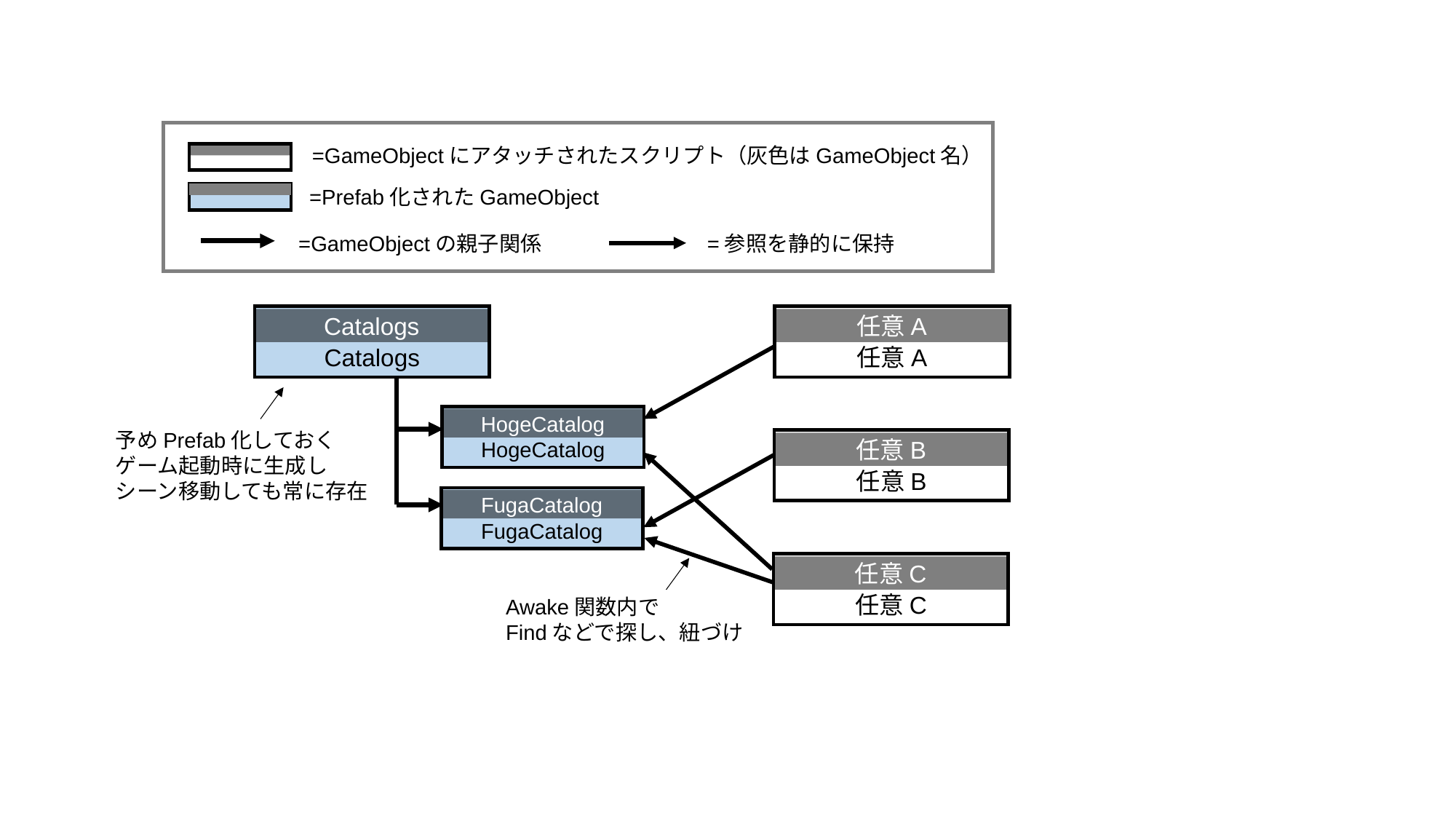

=GameObjectにアタッチされたスクリプト（灰色はGameObject名）

=Prefab化されたGameObject

=GameObjectの親子関係
=参照を静的に保持
Catalogs
任意A
Catalogs
任意A
HogeCatalog
HogeCatalog
予めPrefab化しておく
ゲーム起動時に生成し
シーン移動しても常に存在
任意B
任意B
FugaCatalog
FugaCatalog
任意C
任意C
Awake関数内で
Findなどで探し、紐づけ